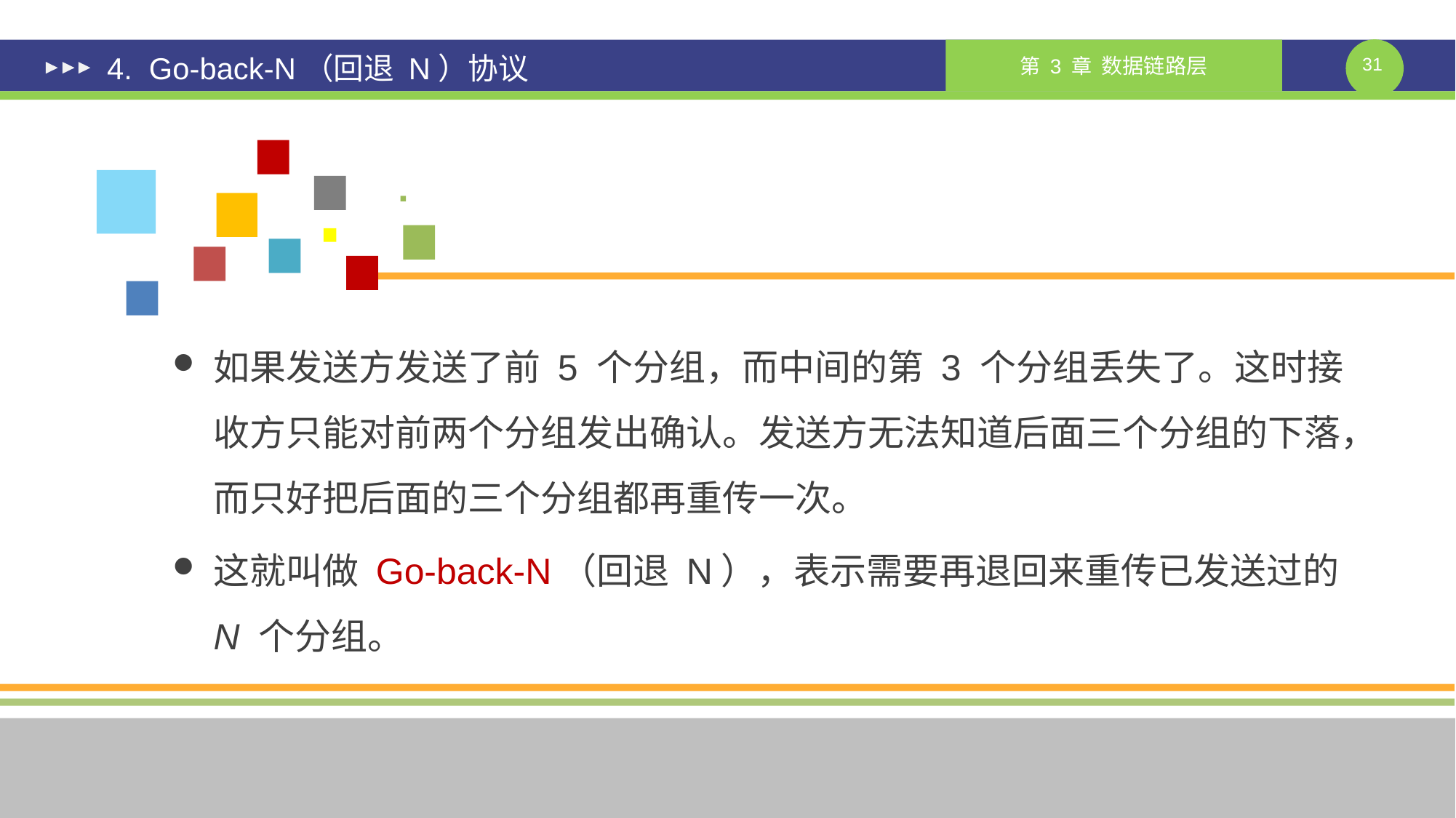

# 4.  Go-back-N（回退 N）协议

如果发送方发送了前 5 个分组，而中间的第 3 个分组丢失了。这时接收方只能对前两个分组发出确认。发送方无法知道后面三个分组的下落，而只好把后面的三个分组都再重传一次。
这就叫做 Go-back-N（回退 N），表示需要再退回来重传已发送过的 N 个分组。

课件制作人：谢钧 谢希仁